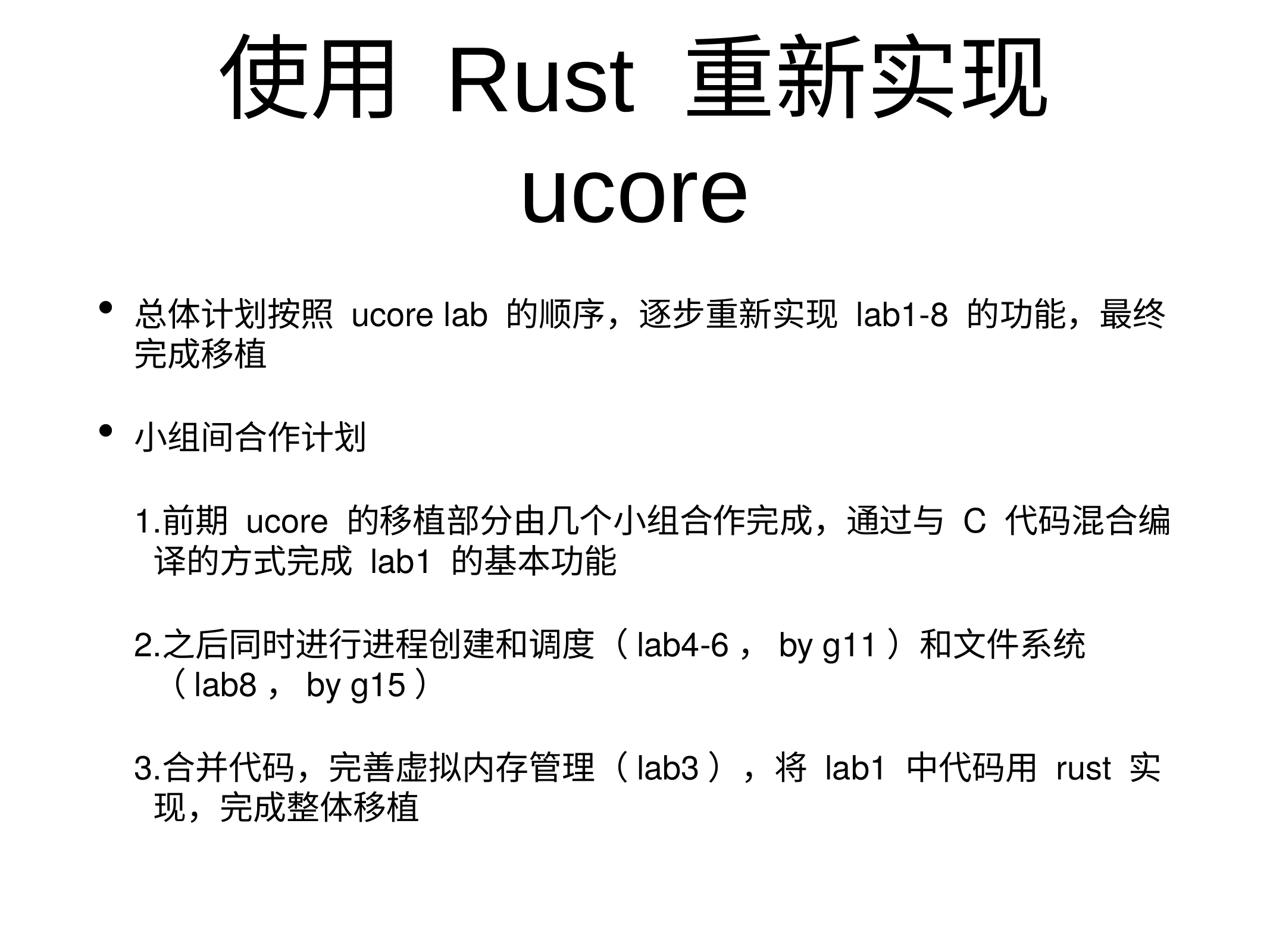

# 使用 Rust 重新实现 ucore
总体计划按照 ucore lab 的顺序，逐步重新实现 lab1-8 的功能，最终完成移植
小组间合作计划
前期 ucore 的移植部分由几个小组合作完成，通过与 C 代码混合编译的方式完成 lab1 的基本功能
之后同时进行进程创建和调度（lab4-6，by g11）和文件系统（lab8，by g15）
合并代码，完善虚拟内存管理（lab3），将 lab1 中代码用 rust 实现，完成整体移植
8